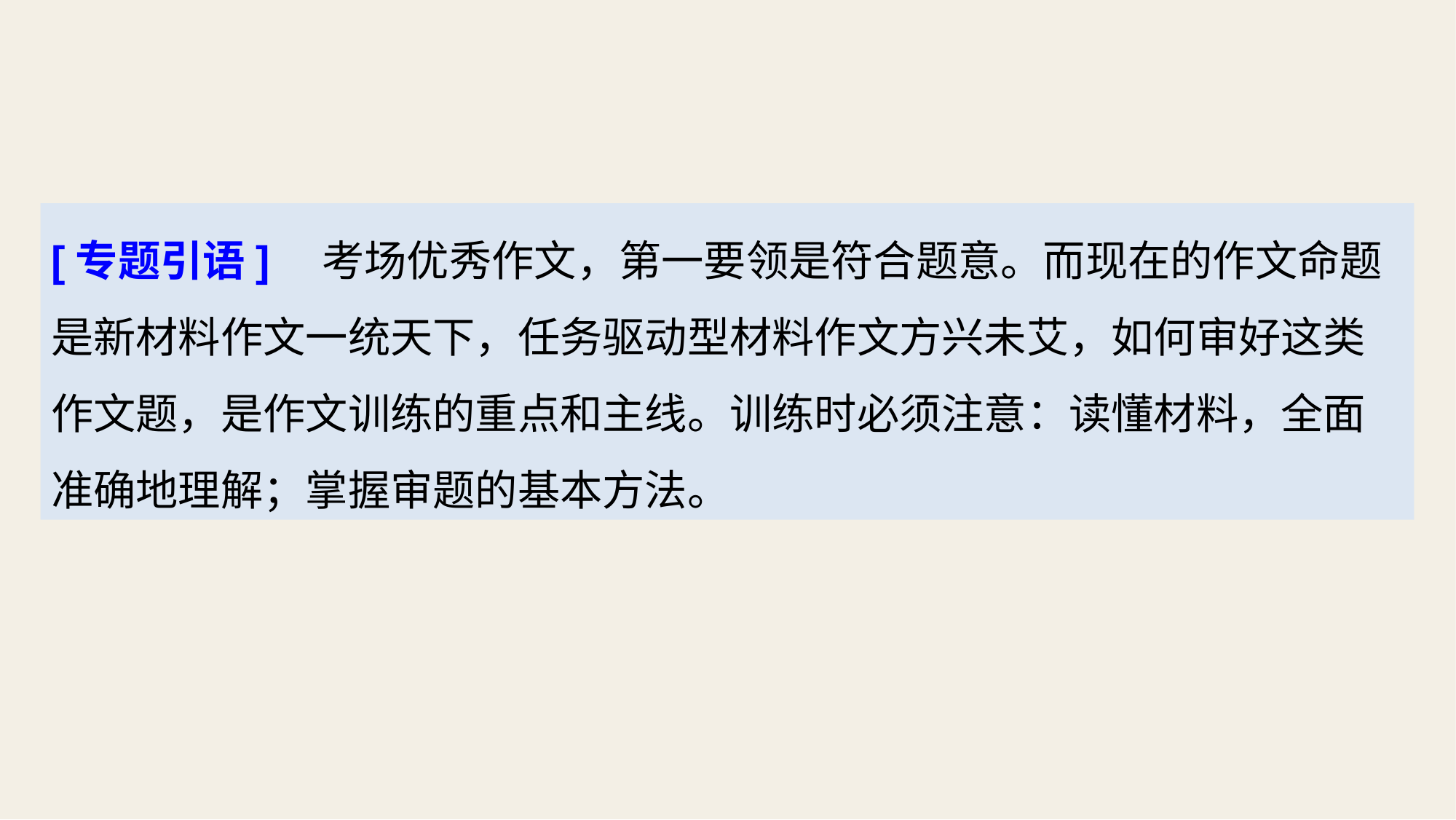

[专题引语]　考场优秀作文，第一要领是符合题意。而现在的作文命题是新材料作文一统天下，任务驱动型材料作文方兴未艾，如何审好这类作文题，是作文训练的重点和主线。训练时必须注意：读懂材料，全面准确地理解；掌握审题的基本方法。